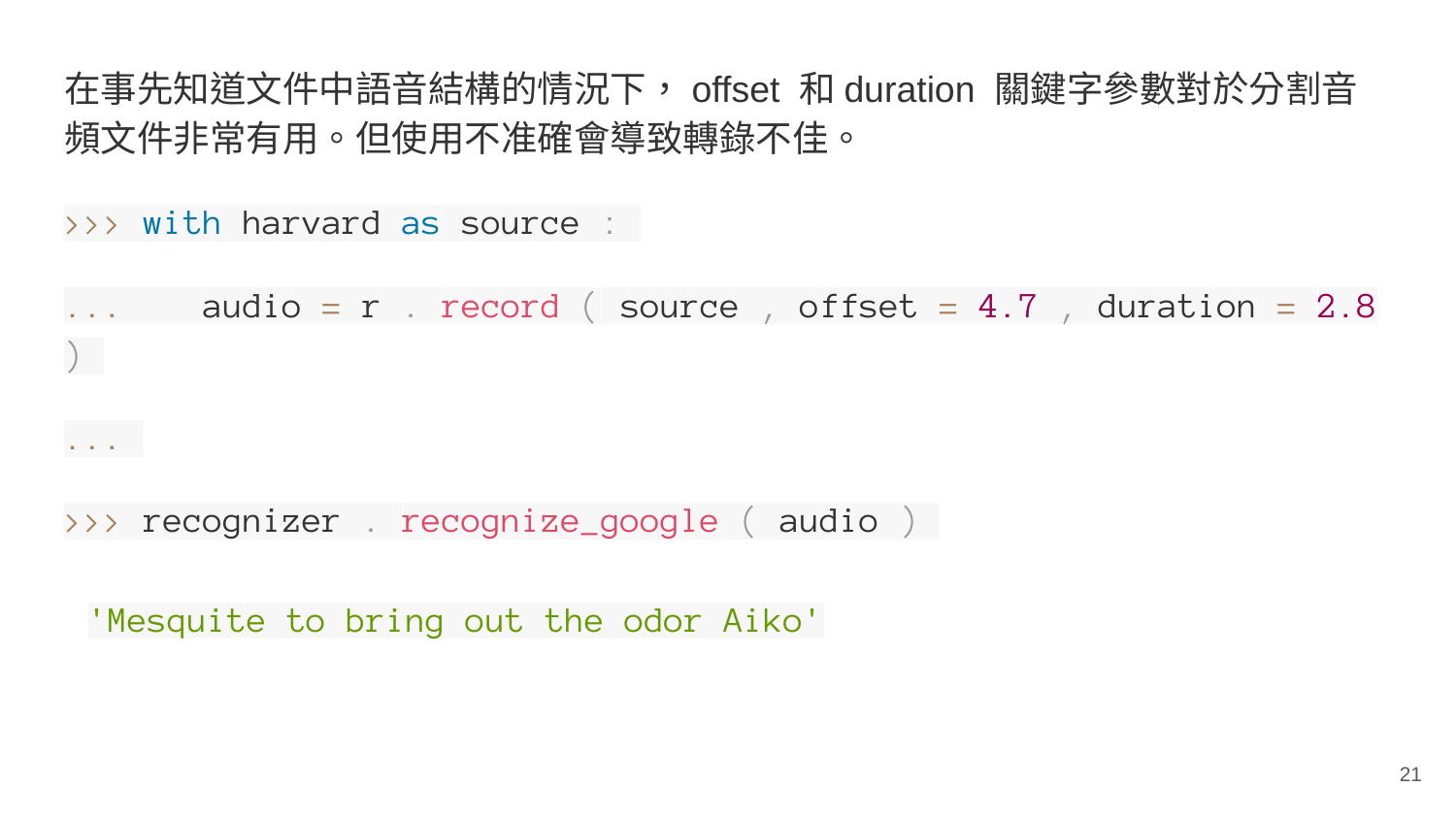

在事先知道文件中語音結構的情況下，offset 和duration 關鍵字參數對於分割音頻文件非常有用。但使用不准確會導致轉錄不佳。
>>> with harvard as source :
...    audio = r . record ( source , offset = 4.7 , duration = 2.8 )
...
>>> recognizer . recognize_google ( audio )
'Mesquite to bring out the odor Aiko'

21